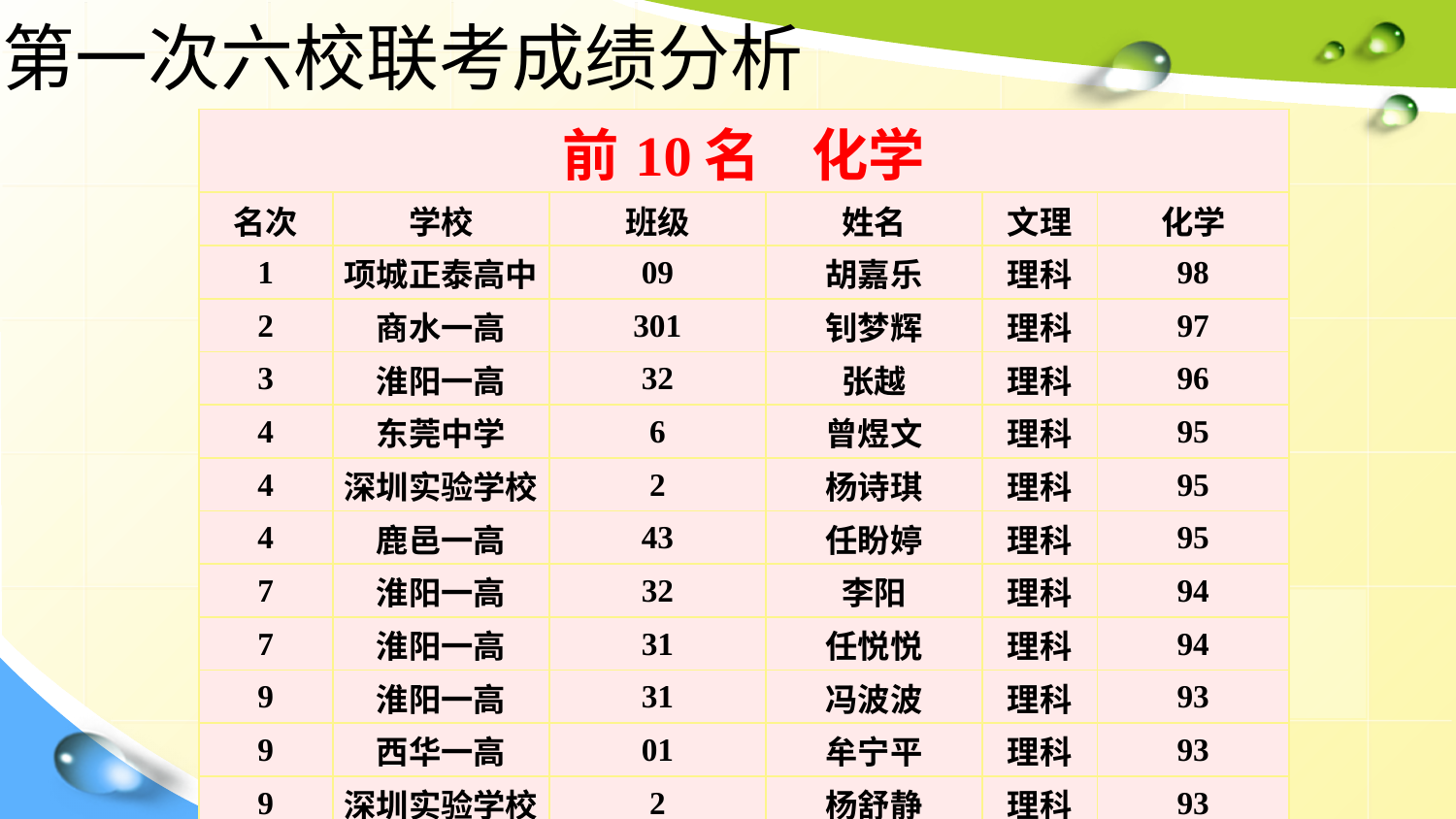

第一次六校联考成绩分析
| 前10名 化学 |  |  |  |  |  |
| --- | --- | --- | --- | --- | --- |
| 名次 | 学校 | 班级 | 姓名 | 文理 | 化学 |
| 1 | 项城正泰高中 | 09 | 胡嘉乐 | 理科 | 98 |
| 2 | 商水一高 | 301 | 钊梦辉 | 理科 | 97 |
| 3 | 淮阳一高 | 32 | 张越 | 理科 | 96 |
| 4 | 东莞中学 | 6 | 曾煜文 | 理科 | 95 |
| 4 | 深圳实验学校 | 2 | 杨诗琪 | 理科 | 95 |
| 4 | 鹿邑一高 | 43 | 任盼婷 | 理科 | 95 |
| 7 | 淮阳一高 | 32 | 李阳 | 理科 | 94 |
| 7 | 淮阳一高 | 31 | 任悦悦 | 理科 | 94 |
| 9 | 淮阳一高 | 31 | 冯波波 | 理科 | 93 |
| 9 | 西华一高 | 01 | 牟宁平 | 理科 | 93 |
| 9 | 深圳实验学校 | 2 | 杨舒静 | 理科 | 93 |